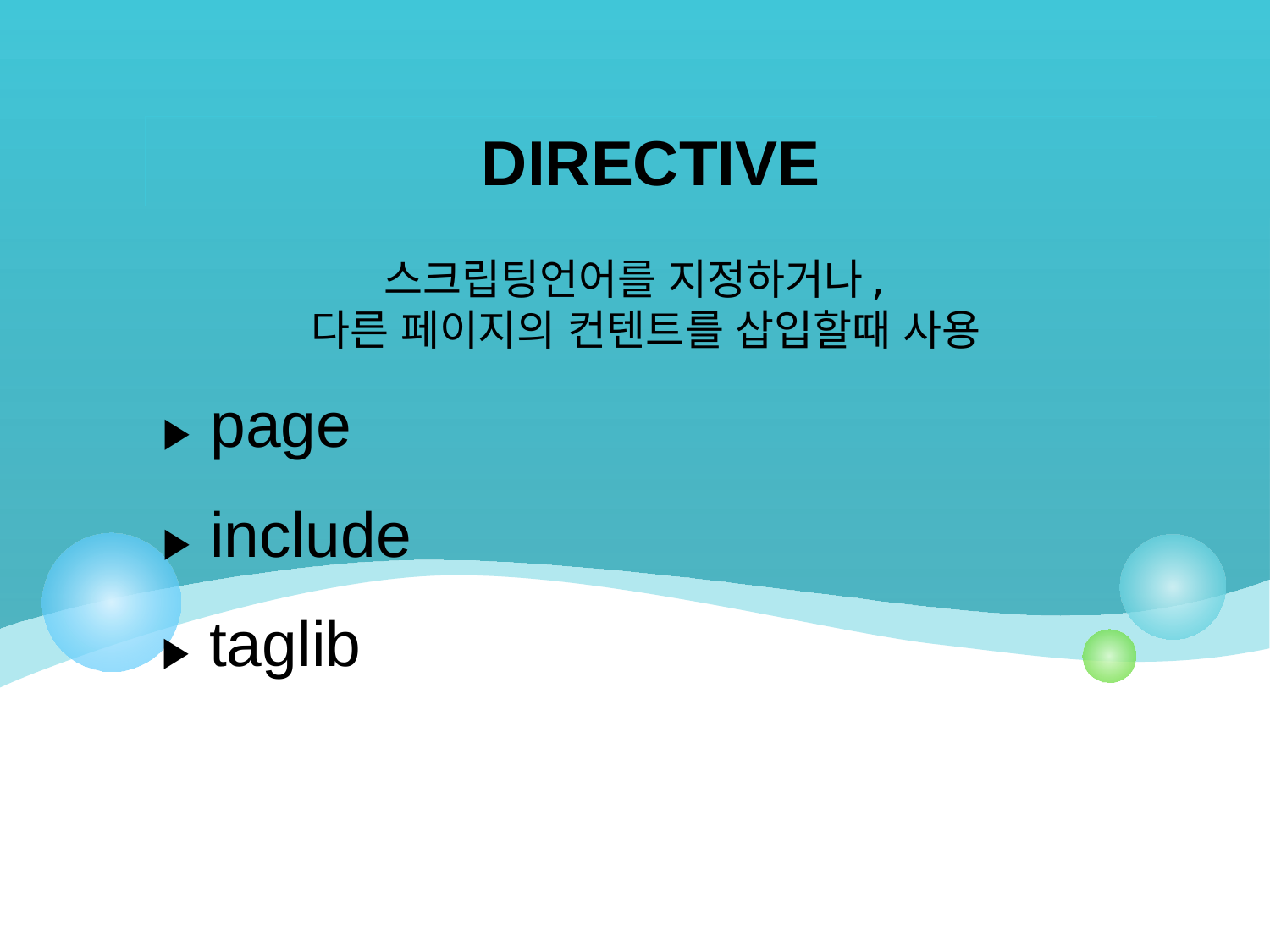

# Directive
스크립팅언어를 지정하거나,
 다른 페이지의 컨텐트를 삽입할때 사용
▶ page
▶ include
▶ taglib